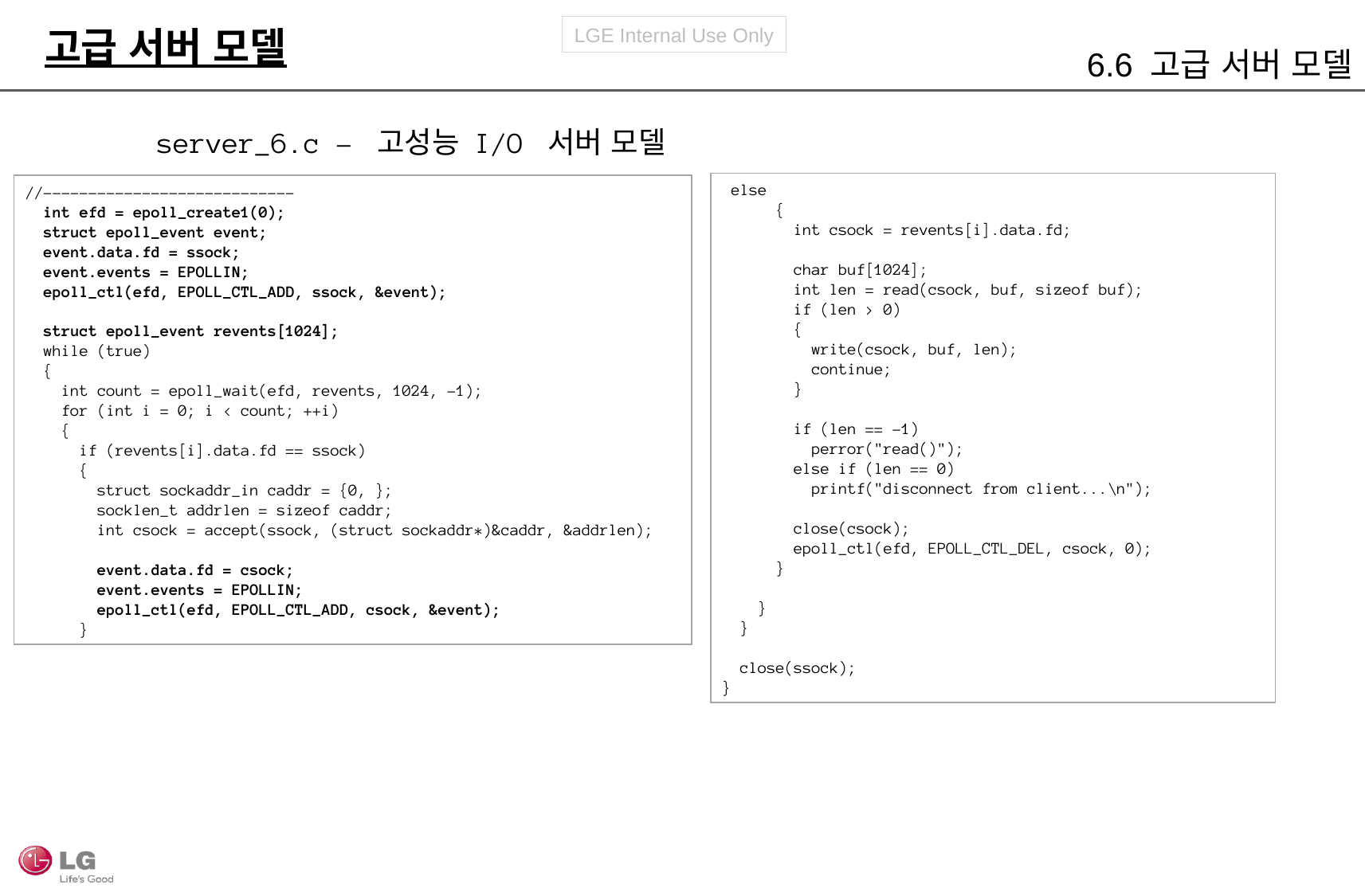

고급 서버 모델
6.6 고급 서버 모델

server_6.c – 고성능 I/O 서버 모델
 else
      {
        int csock = revents[i].data.fd;

        char buf[1024];
        int len = read(csock, buf, sizeof buf);
        if (len > 0)
        {
          write(csock, buf, len);
          continue;
        }

        if (len == -1)
          perror("read()");
        else if (len == 0)
          printf("disconnect from client...\n");

        close(csock);
        epoll_ctl(efd, EPOLL_CTL_DEL, csock, 0);
      }

    }
  }

  close(ssock);
}
//----------------------------
  int efd = epoll_create1(0);
  struct epoll_event event;
  event.data.fd = ssock;
  event.events = EPOLLIN;
  epoll_ctl(efd, EPOLL_CTL_ADD, ssock, &event);

  struct epoll_event revents[1024];
  while (true)
  {
    int count = epoll_wait(efd, revents, 1024, -1);
    for (int i = 0; i < count; ++i)
    {
      if (revents[i].data.fd == ssock)
      {
        struct sockaddr_in caddr = {0, };
        socklen_t addrlen = sizeof caddr;
        int csock = accept(ssock, (struct sockaddr*)&caddr, &addrlen);

        event.data.fd = csock;
        event.events = EPOLLIN;
        epoll_ctl(efd, EPOLL_CTL_ADD, csock, &event);
      }